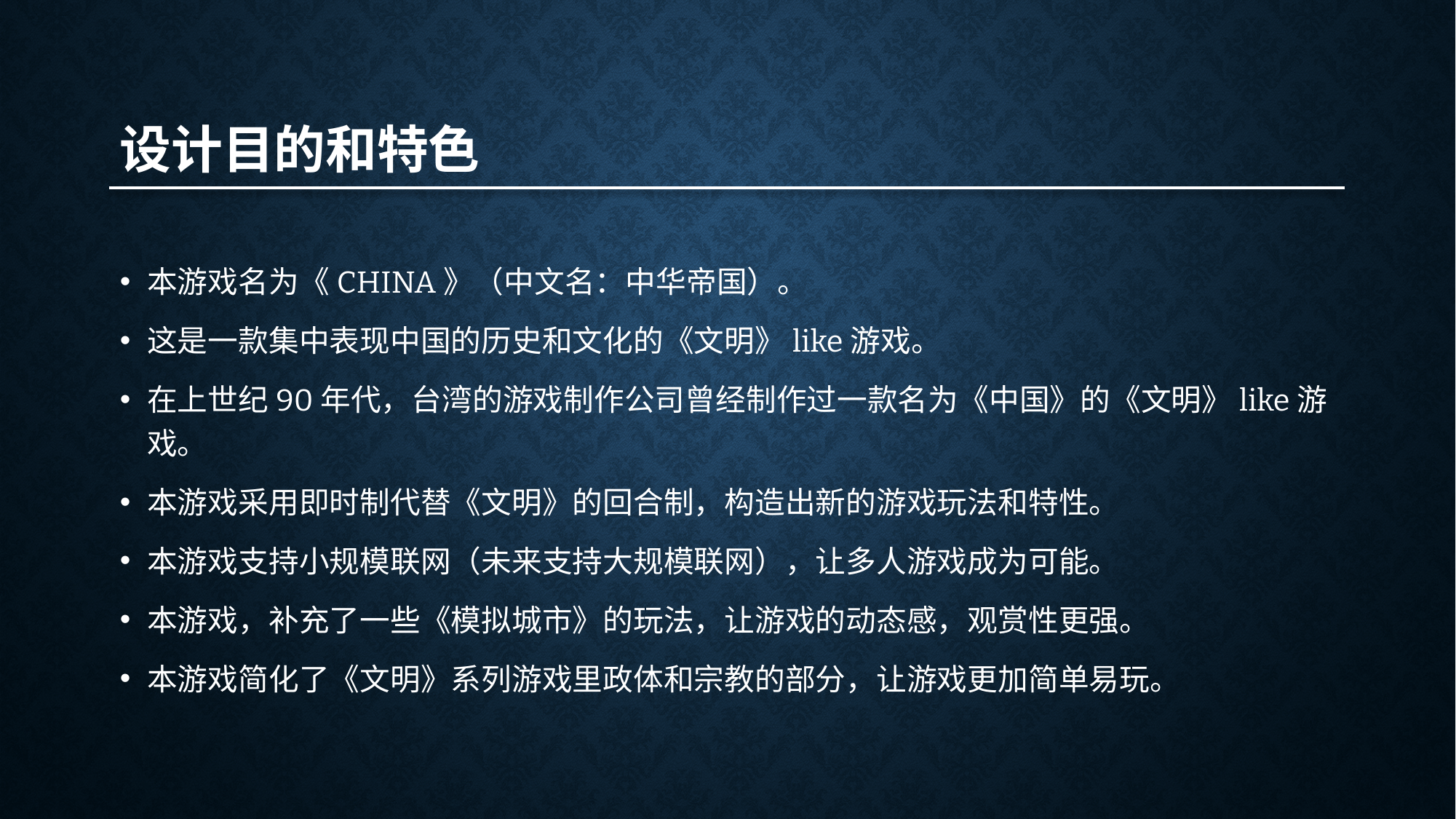

# 设计目的和特色
本游戏名为《CHINA》（中文名：中华帝国）。
这是一款集中表现中国的历史和文化的《文明》like游戏。
在上世纪90年代，台湾的游戏制作公司曾经制作过一款名为《中国》的《文明》like游戏。
本游戏采用即时制代替《文明》的回合制，构造出新的游戏玩法和特性。
本游戏支持小规模联网（未来支持大规模联网），让多人游戏成为可能。
本游戏，补充了一些《模拟城市》的玩法，让游戏的动态感，观赏性更强。
本游戏简化了《文明》系列游戏里政体和宗教的部分，让游戏更加简单易玩。